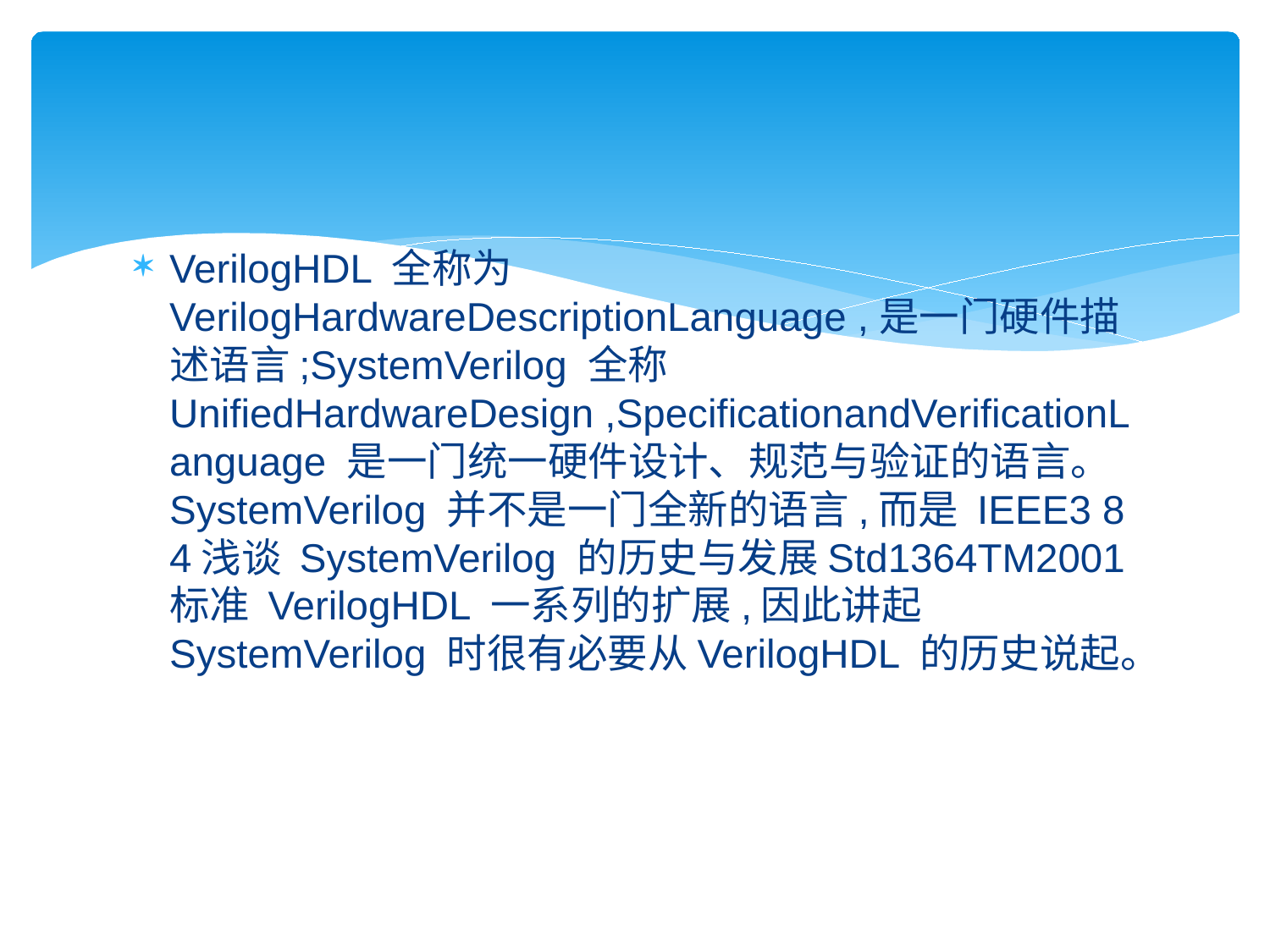

#
VerilogHDL 全称为 VerilogHardwareDescriptionLanguage ,是一门硬件描述语言;SystemVerilog 全称UnifiedHardwareDesign ,SpecificationandVerificationLanguage 是一门统一硬件设计、规范与验证的语言。 SystemVerilog 并不是一门全新的语言,而是 IEEE3 8 4浅谈 SystemVerilog 的历史与发展Std1364TM2001 标准 VerilogHDL 一系列的扩展,因此讲起 SystemVerilog 时很有必要从VerilogHDL 的历史说起。